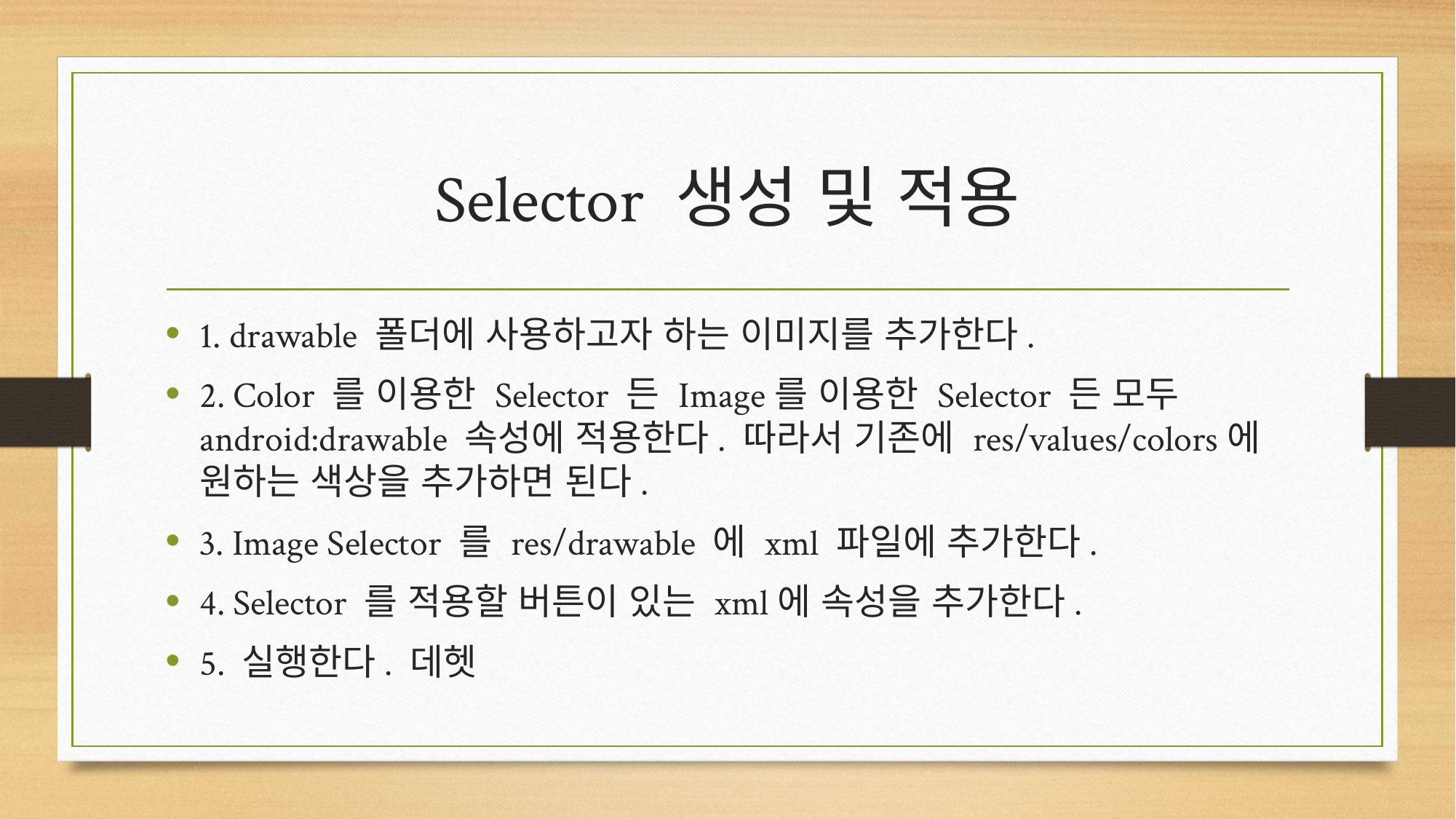

# Selector 생성 및 적용
1. drawable 폴더에 사용하고자 하는 이미지를 추가한다.
2. Color 를 이용한 Selector 든 Image를 이용한 Selector 든 모두 android:drawable 속성에 적용한다. 따라서 기존에 res/values/colors에 원하는 색상을 추가하면 된다.
3. Image Selector 를 res/drawable 에 xml 파일에 추가한다.
4. Selector 를 적용할 버튼이 있는 xml에 속성을 추가한다.
5. 실행한다. 데헷